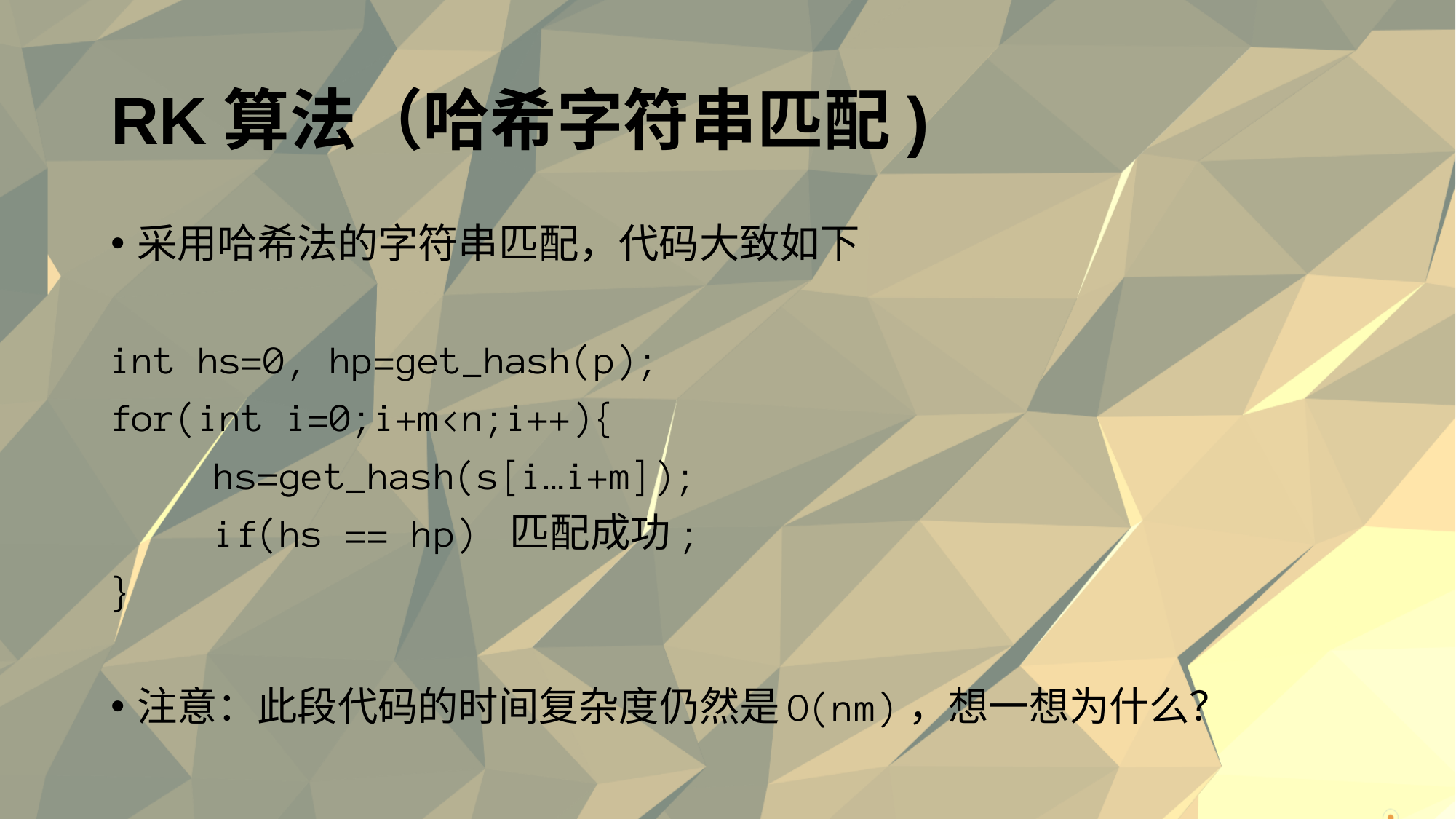

# RK算法（哈希字符串匹配)
采用哈希法的字符串匹配，代码大致如下

int hs=0, hp=get_hash(p);
for(int i=0;i+m<n;i++){
	hs=get_hash(s[i…i+m]);
	if(hs == hp) 匹配成功;
}

注意：此段代码的时间复杂度仍然是O(nm)，想一想为什么？